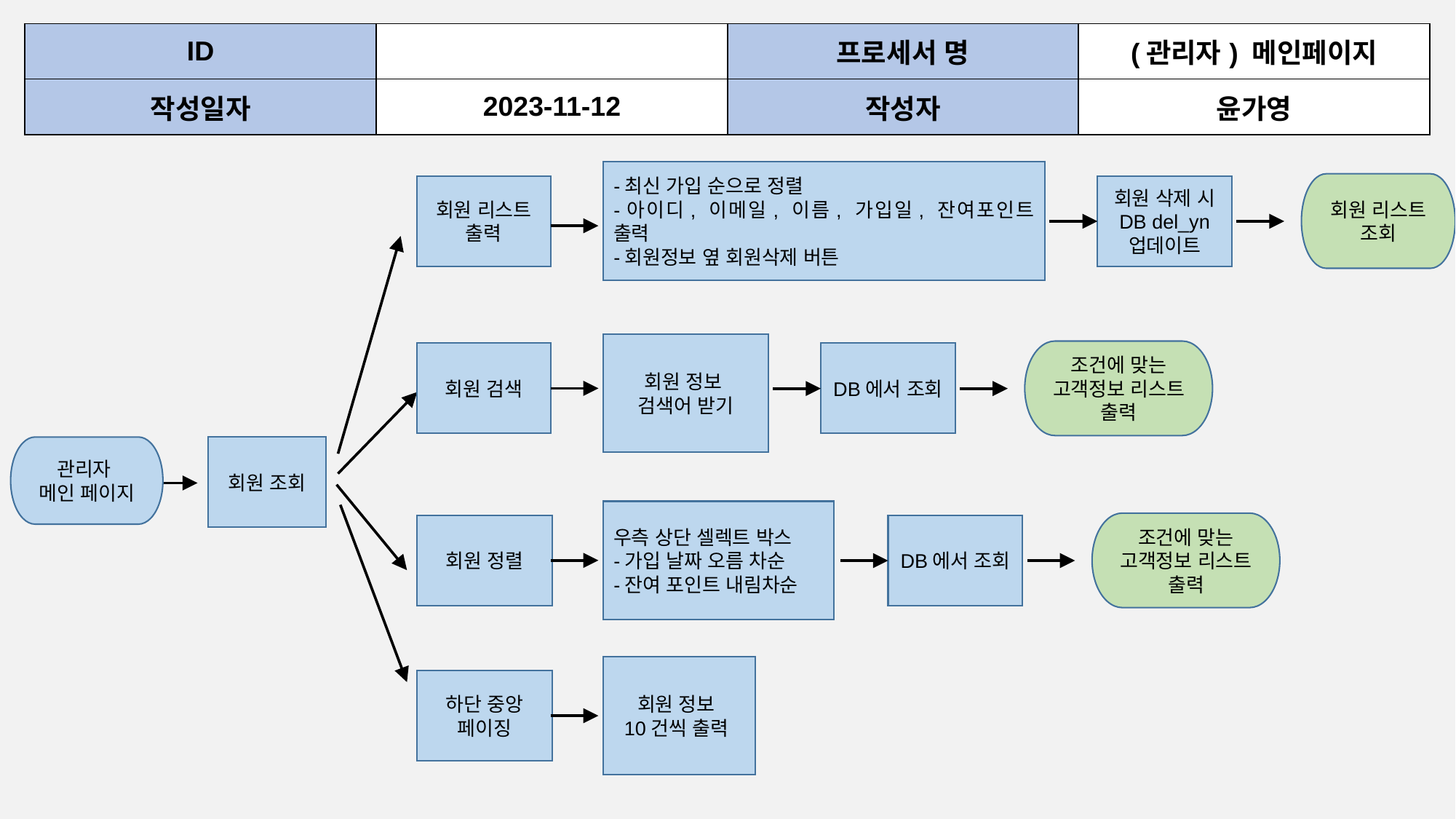

| ID |  | 프로세서 명 | (관리자) 메인페이지 |
| --- | --- | --- | --- |
| 작성일자 | 2023-11-12 | 작성자 | 윤가영 |
-최신 가입 순으로 정렬
-아이디, 이메일, 이름, 가입일, 잔여포인트 출력
-회원정보 옆 회원삭제 버튼
회원 리스트
조회
회원 리스트
출력
회원 삭제 시
DB del_yn 업데이트
회원 정보
검색어 받기
조건에 맞는
고객정보 리스트 출력
회원 검색
DB에서 조회
관리자
메인 페이지
회원 조회
우측 상단 셀렉트 박스
-가입 날짜 오름 차순
-잔여 포인트 내림차순
조건에 맞는
고객정보 리스트 출력
회원 정렬
DB에서 조회
회원 정보
10건씩 출력
하단 중앙
페이징